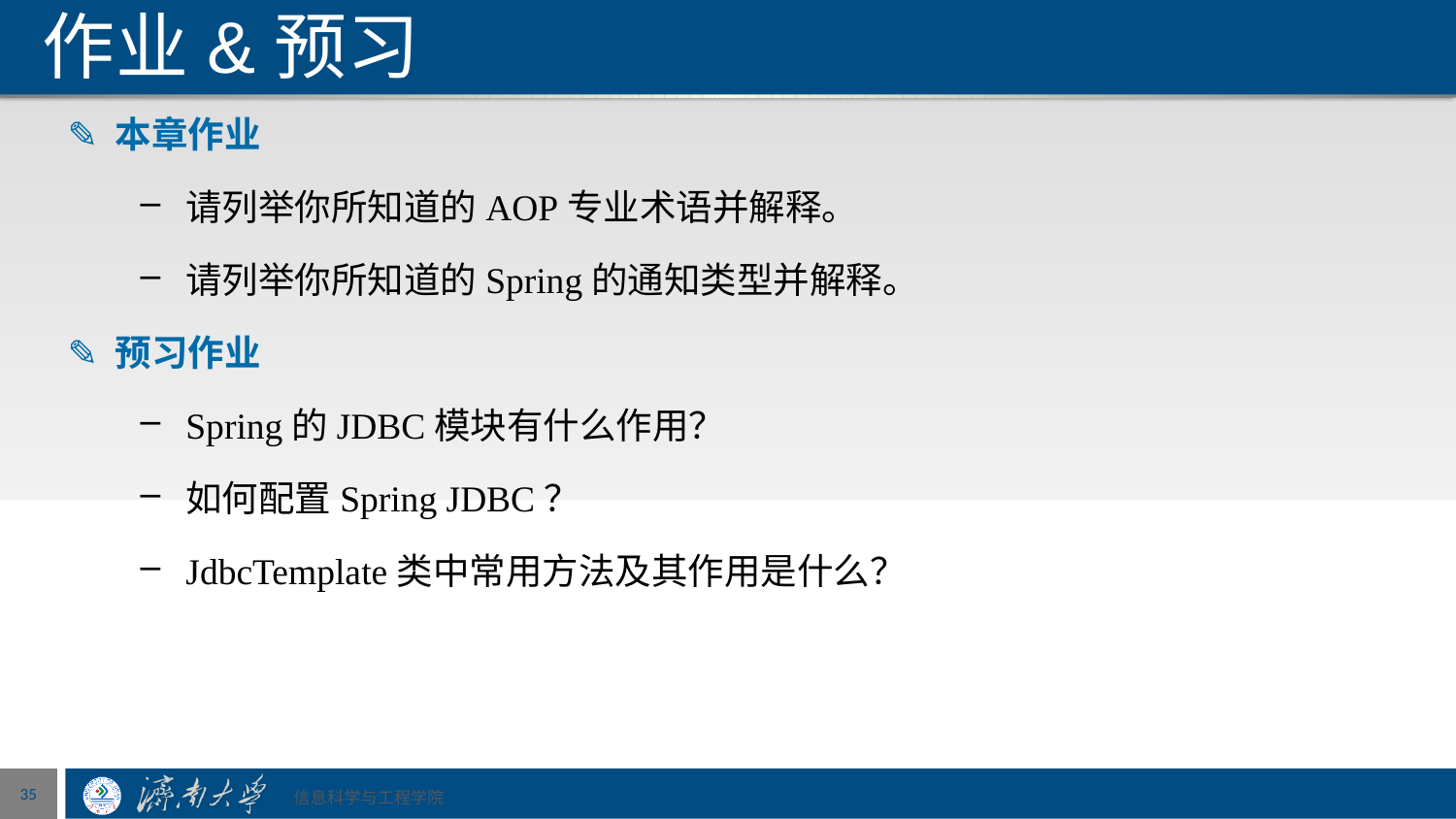

# 作业&预习
✎ 本章作业
请列举你所知道的AOP专业术语并解释。
请列举你所知道的Spring的通知类型并解释。
✎ 预习作业
Spring的JDBC模块有什么作用？
如何配置Spring JDBC？
JdbcTemplate类中常用方法及其作用是什么？